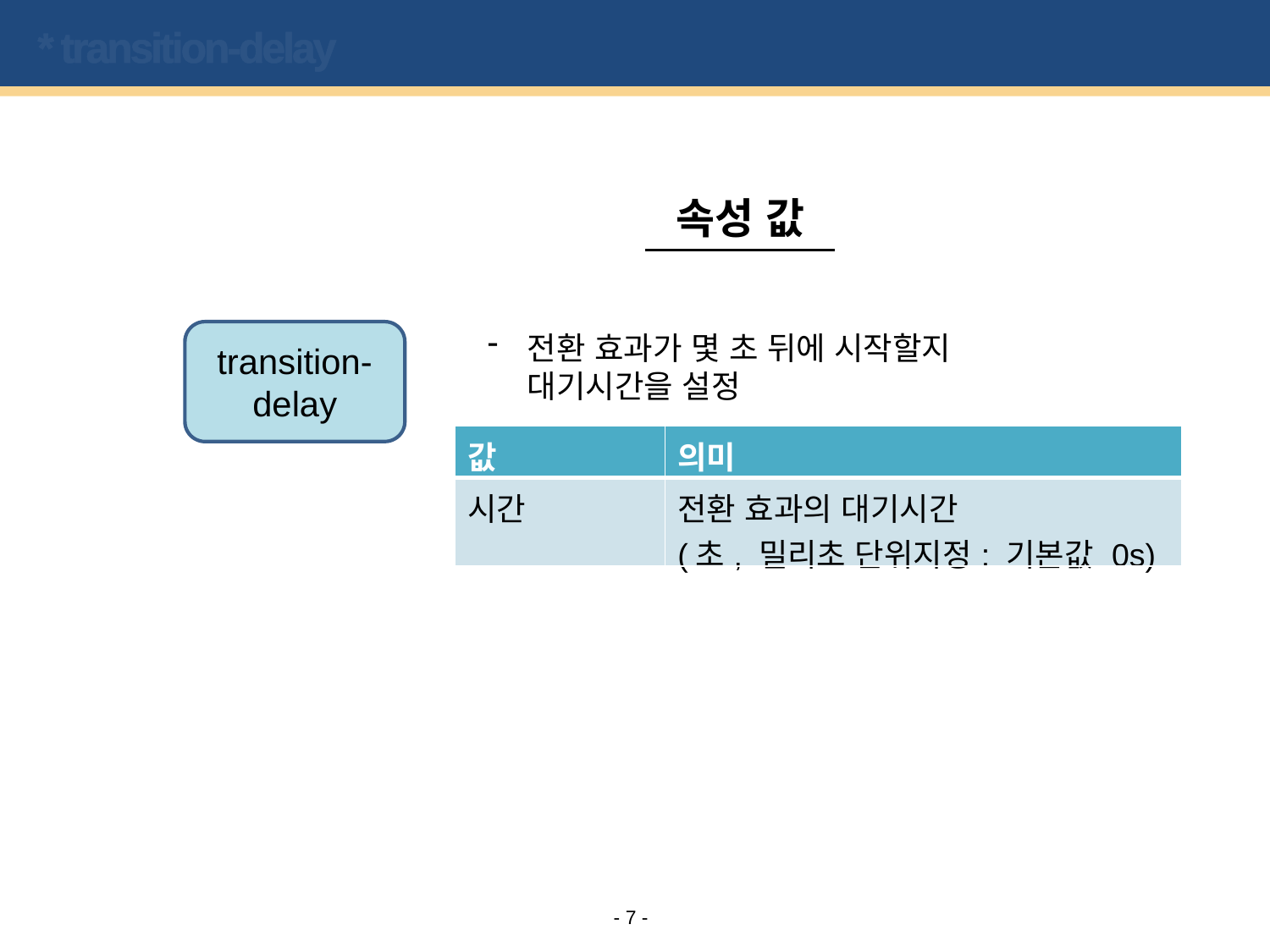

# * transition-delay
속성 값
transition-delay
전환 효과가 몇 초 뒤에 시작할지 대기시간을 설정
| 값 | 의미 |
| --- | --- |
| 시간 | 전환 효과의 대기시간 (초, 밀리초 단위지정: 기본값 0s) |